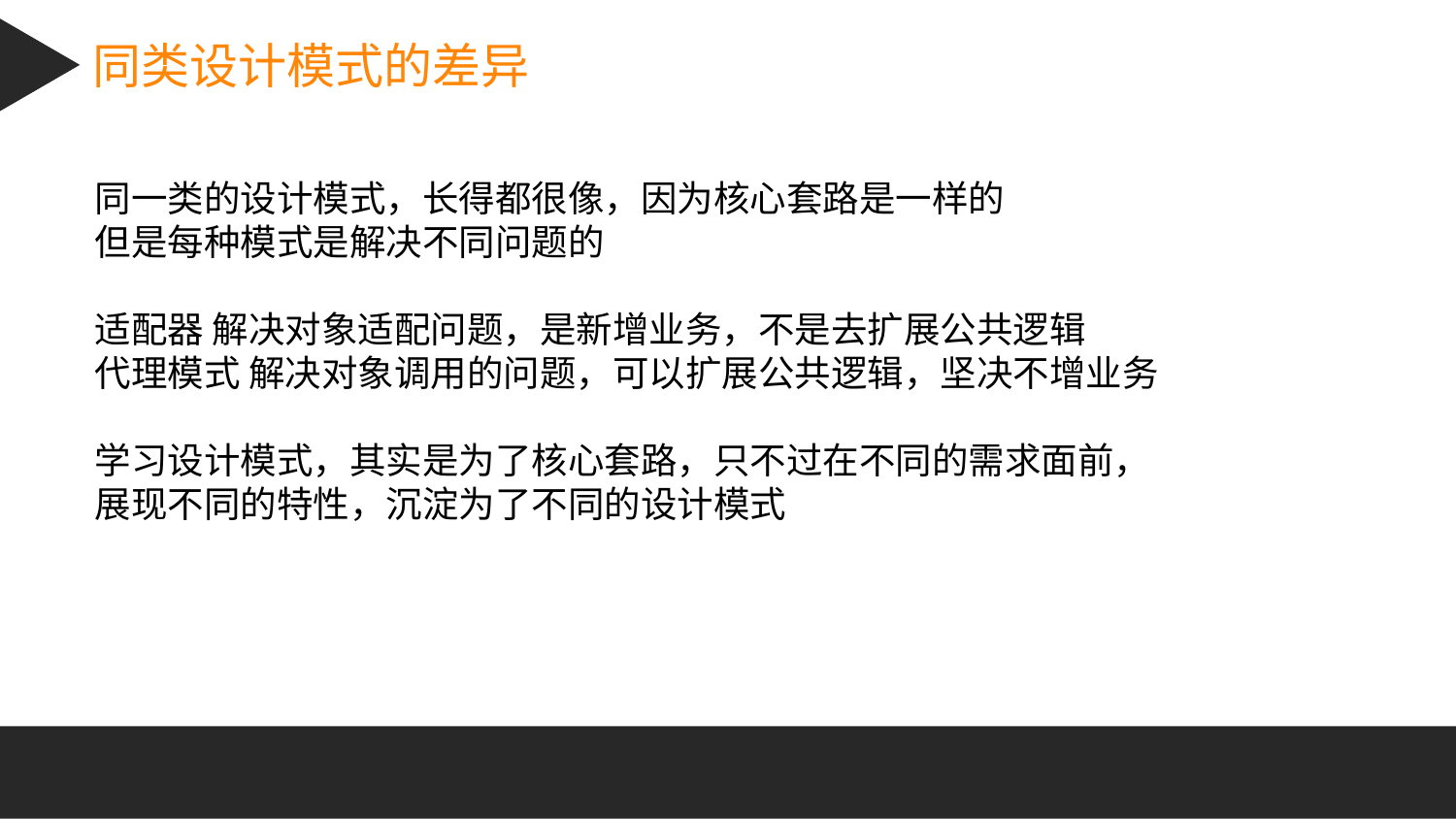

同类设计模式的差异
同一类的设计模式，长得都很像，因为核心套路是一样的
但是每种模式是解决不同问题的

适配器 解决对象适配问题，是新增业务，不是去扩展公共逻辑
代理模式 解决对象调用的问题，可以扩展公共逻辑，坚决不增业务

学习设计模式，其实是为了核心套路，只不过在不同的需求面前，展现不同的特性，沉淀为了不同的设计模式